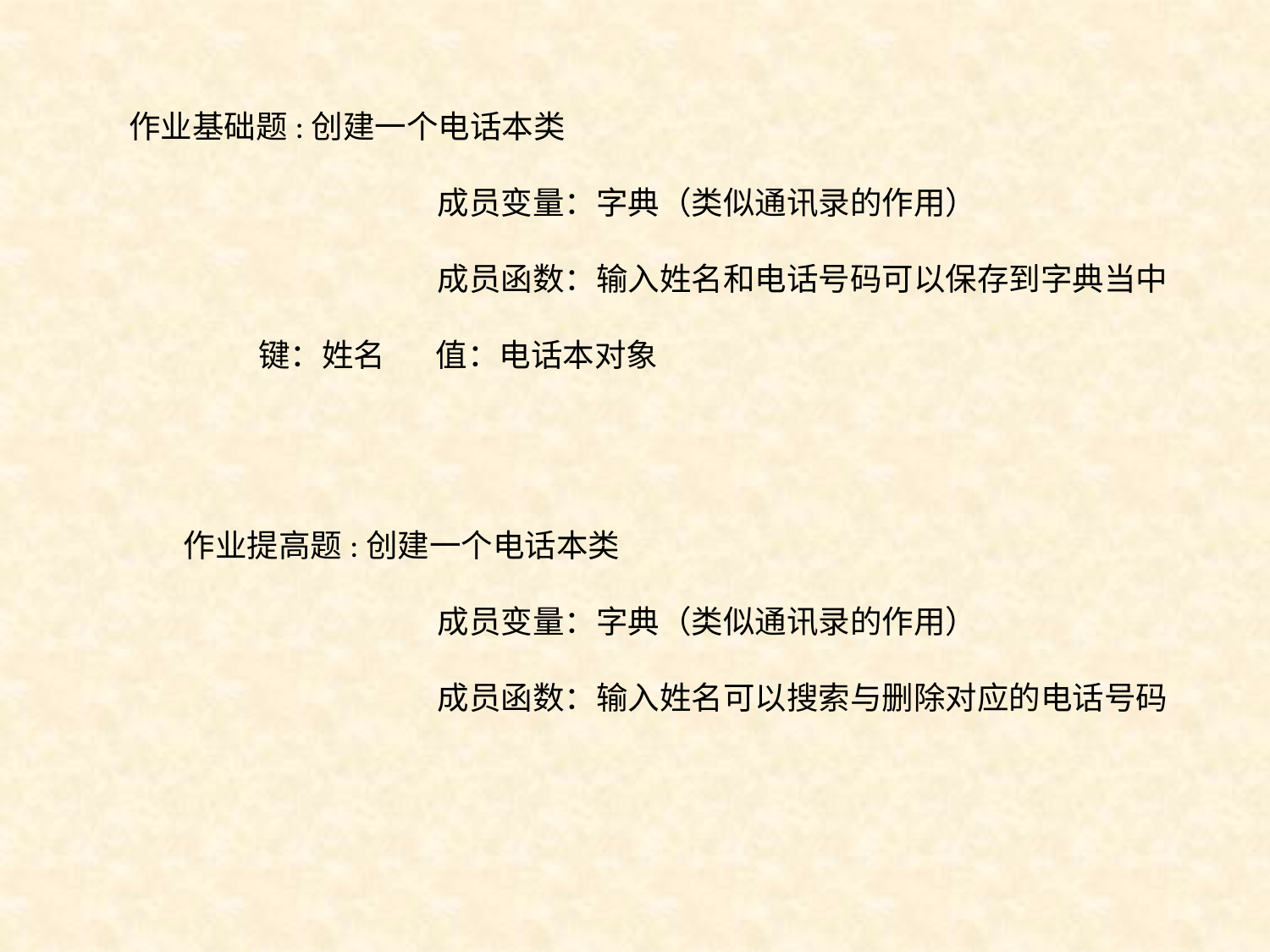

作业基础题:创建一个电话本类

			成员变量：字典（类似通讯录的作用）

			成员函数：输入姓名和电话号码可以保存到字典当中

                           键：姓名       值：电话本对象

	作业提高题:创建一个电话本类

			成员变量：字典（类似通讯录的作用）

			成员函数：输入姓名可以搜索与删除对应的电话号码